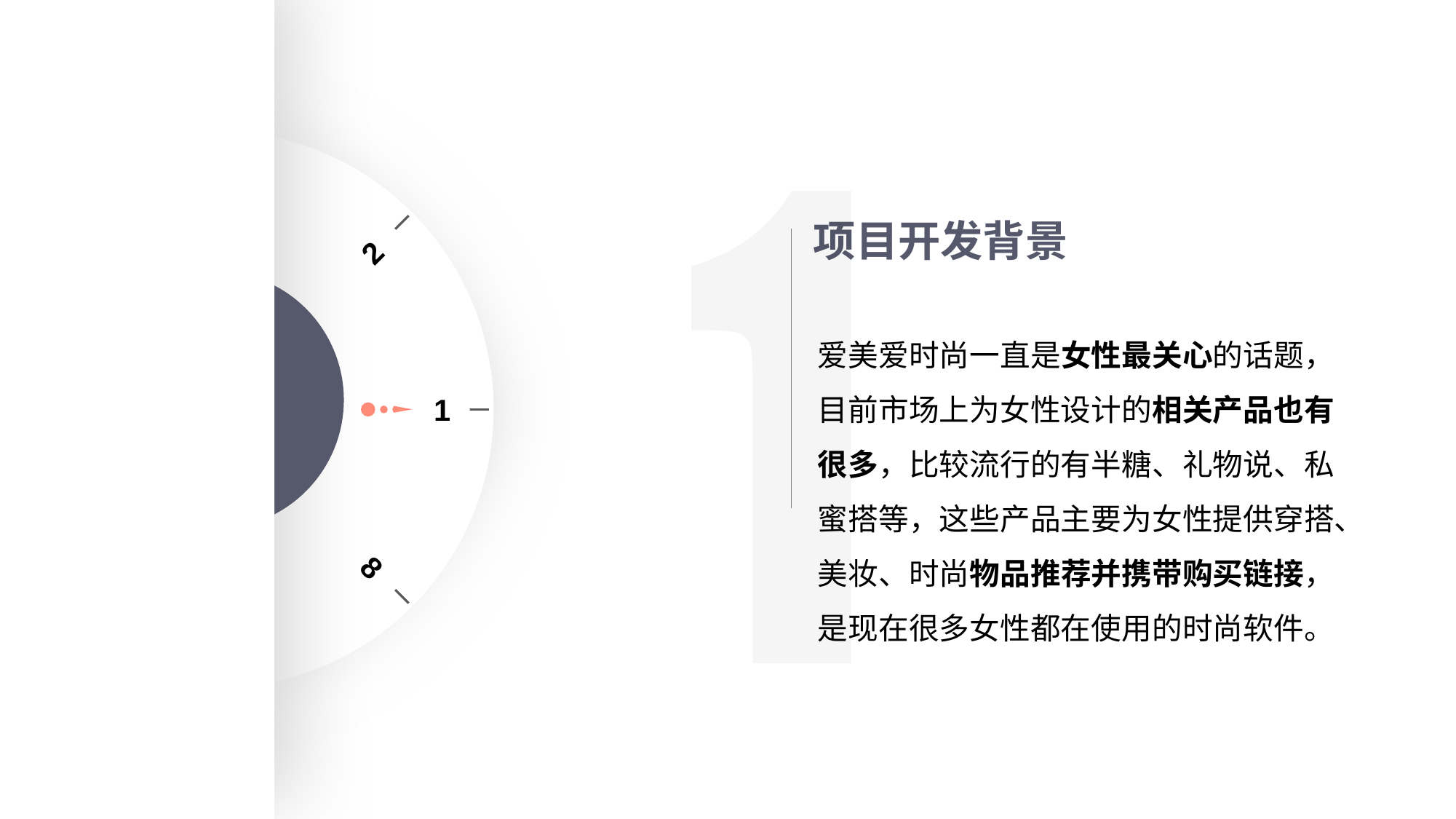

3
4
2
5
1
6
8
7

项目开发背景
爱美爱时尚一直是女性最关心的话题，目前市场上为女性设计的相关产品也有很多，比较流行的有半糖、礼物说、私蜜搭等，这些产品主要为女性提供穿搭、美妆、时尚物品推荐并携带购买链接，是现在很多女性都在使用的时尚软件。